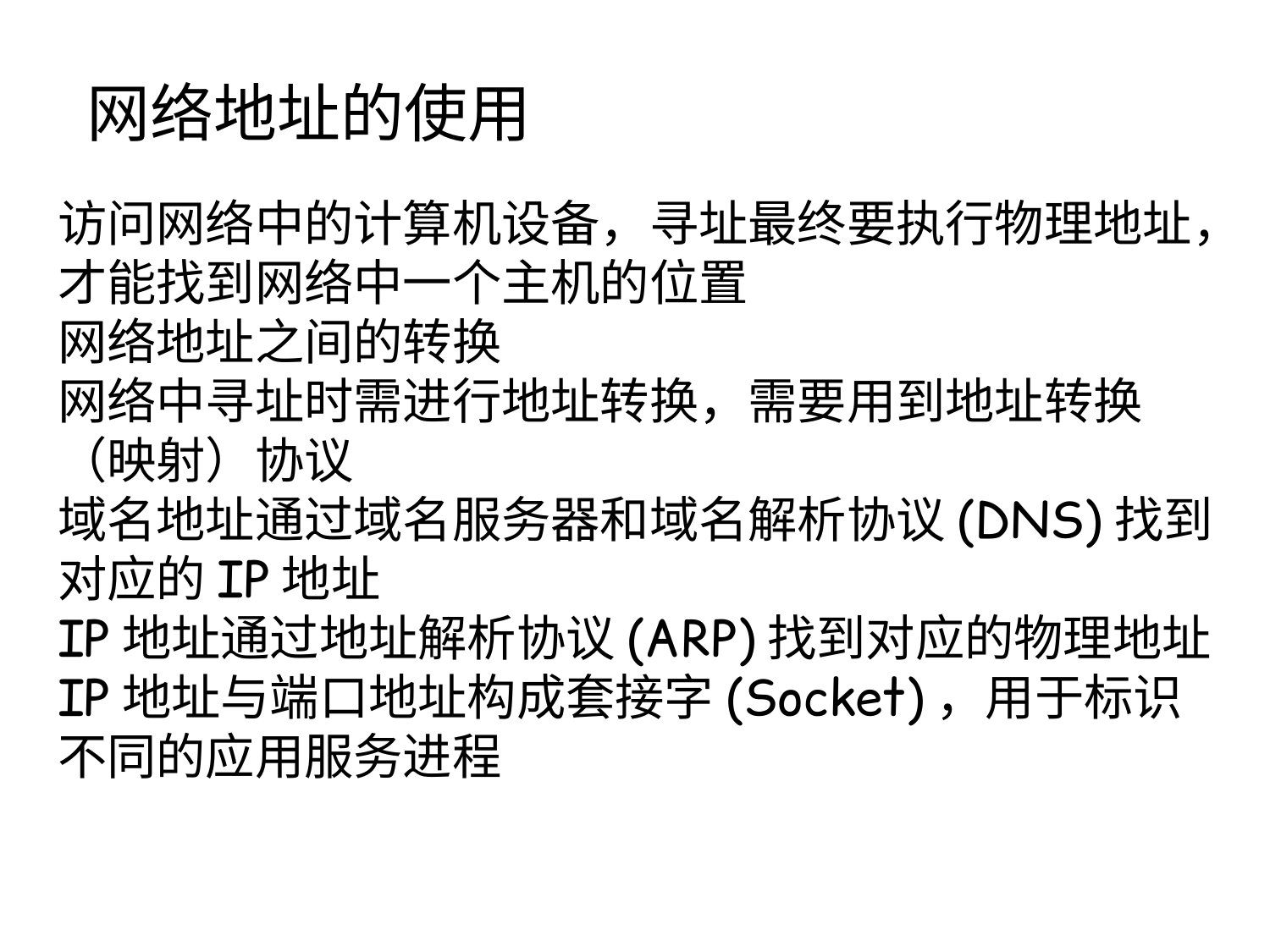

网络地址的使用
访问网络中的计算机设备，寻址最终要执行物理地址，才能找到网络中一个主机的位置
网络地址之间的转换
网络中寻址时需进行地址转换，需要用到地址转换（映射）协议
域名地址通过域名服务器和域名解析协议(DNS)找到对应的IP地址
IP地址通过地址解析协议(ARP)找到对应的物理地址
IP地址与端口地址构成套接字(Socket)，用于标识不同的应用服务进程